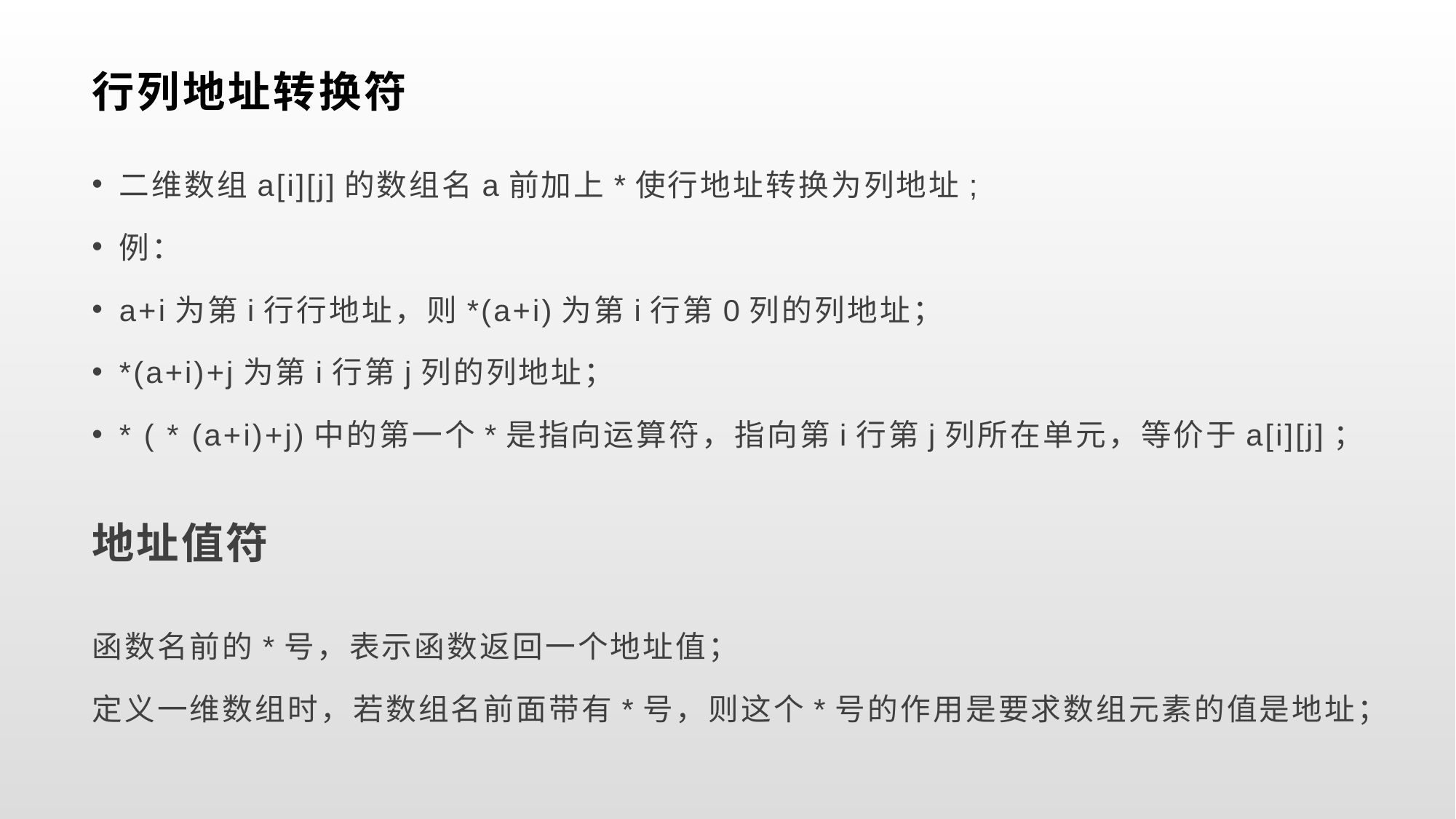

# 行列地址转换符
二维数组a[i][j]的数组名a前加上*使行地址转换为列地址;
例：
a+i为第i行行地址，则*(a+i)为第i行第0列的列地址；
*(a+i)+j为第i行第j列的列地址；
* ( * (a+i)+j)中的第一个*是指向运算符，指向第i行第j列所在单元，等价于a[i][j]；

地址值符

函数名前的*号，表示函数返回一个地址值；
定义一维数组时，若数组名前面带有*号，则这个*号的作用是要求数组元素的值是地址；